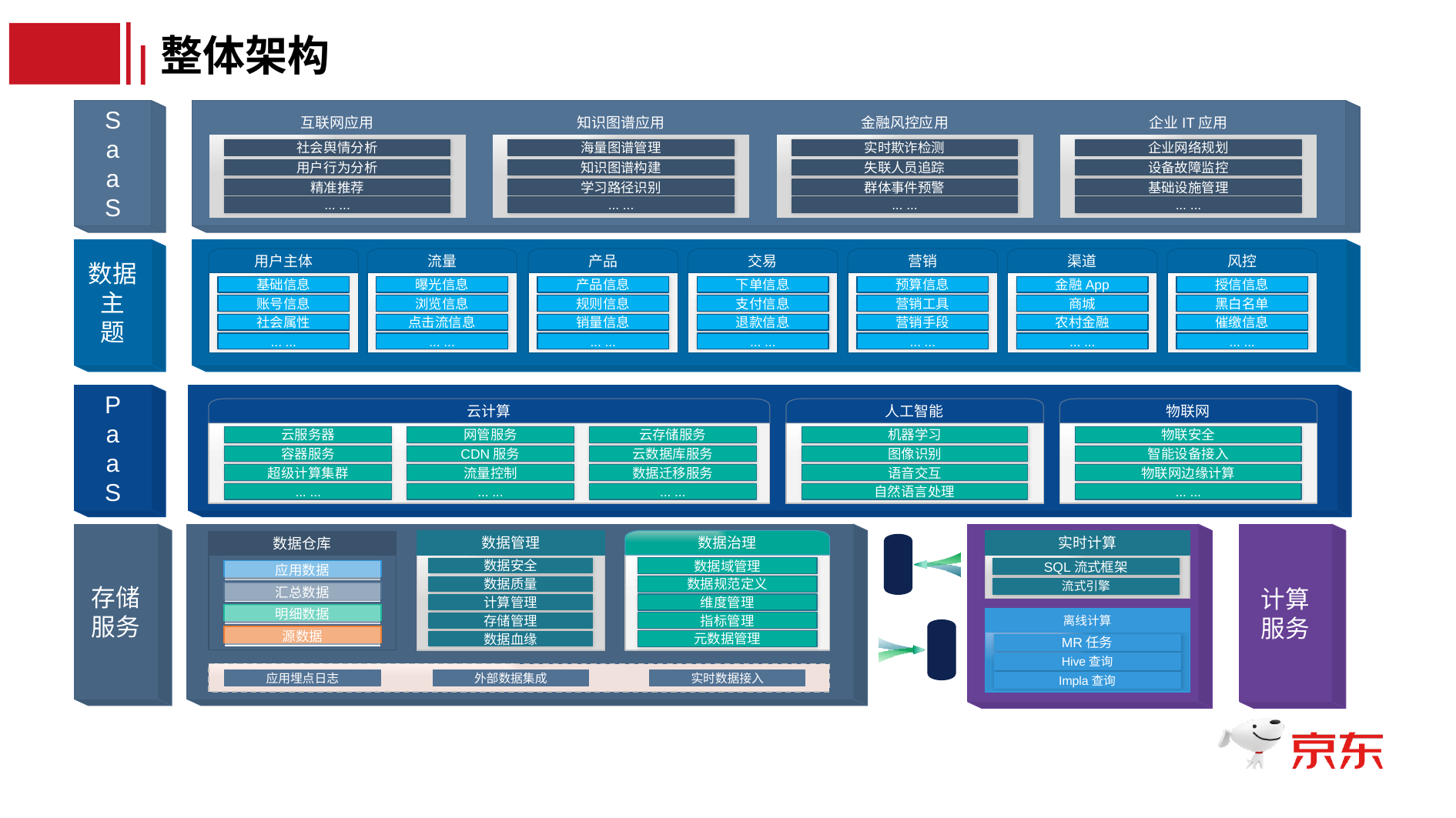

整体架构

互联网应用

社会舆情分析
用户行为分析
精准推荐
... ...
知识图谱应用

海量图谱管理
知识图谱构建
学习路径识别
... ...
金融风控应用

实时欺诈检测
失联人员追踪
群体事件预警
... ...
企业IT应用

企业网络规划
设备故障监控
基础设施管理
... ...

S
a
a
S

数据主
题

用户主体

基础信息
账号信息
社会属性
... ...
流量

曝光信息
浏览信息
点击流信息
... ...
产品

产品信息
规则信息
销量信息
... ...
交易

下单信息
支付信息
退款信息
... ...
营销

预算信息
营销工具
营销手段
... ...
渠道

金融App
商城
农村金融
... ...
风控

授信信息
黑白名单
催缴信息
... ...

云计算

云服务器
容器服务
超级计算集群
... ...
网管服务
CDN服务
流量控制
... ...
云存储服务
云数据库服务
数据迁移服务
... ...
人工智能

机器学习
图像识别
语音交互
自然语言处理
物联网

物联安全
智能设备接入
物联网边缘计算
... ...

P
a
a
S

应用埋点日志
外部数据集成
实时数据接入

实时计算

SQL流式框架
流式引擎
离线计算

MR任务
Hive查询
Impla查询

存储服务

计算服务
数据管理

数据安全
数据质量
计算管理
存储管理
数据血缘
数据治理

数据域管理
数据规范定义
维度管理
指标管理
元数据管理
数据仓库

应用数据

汇总数据

明细数据

源数据